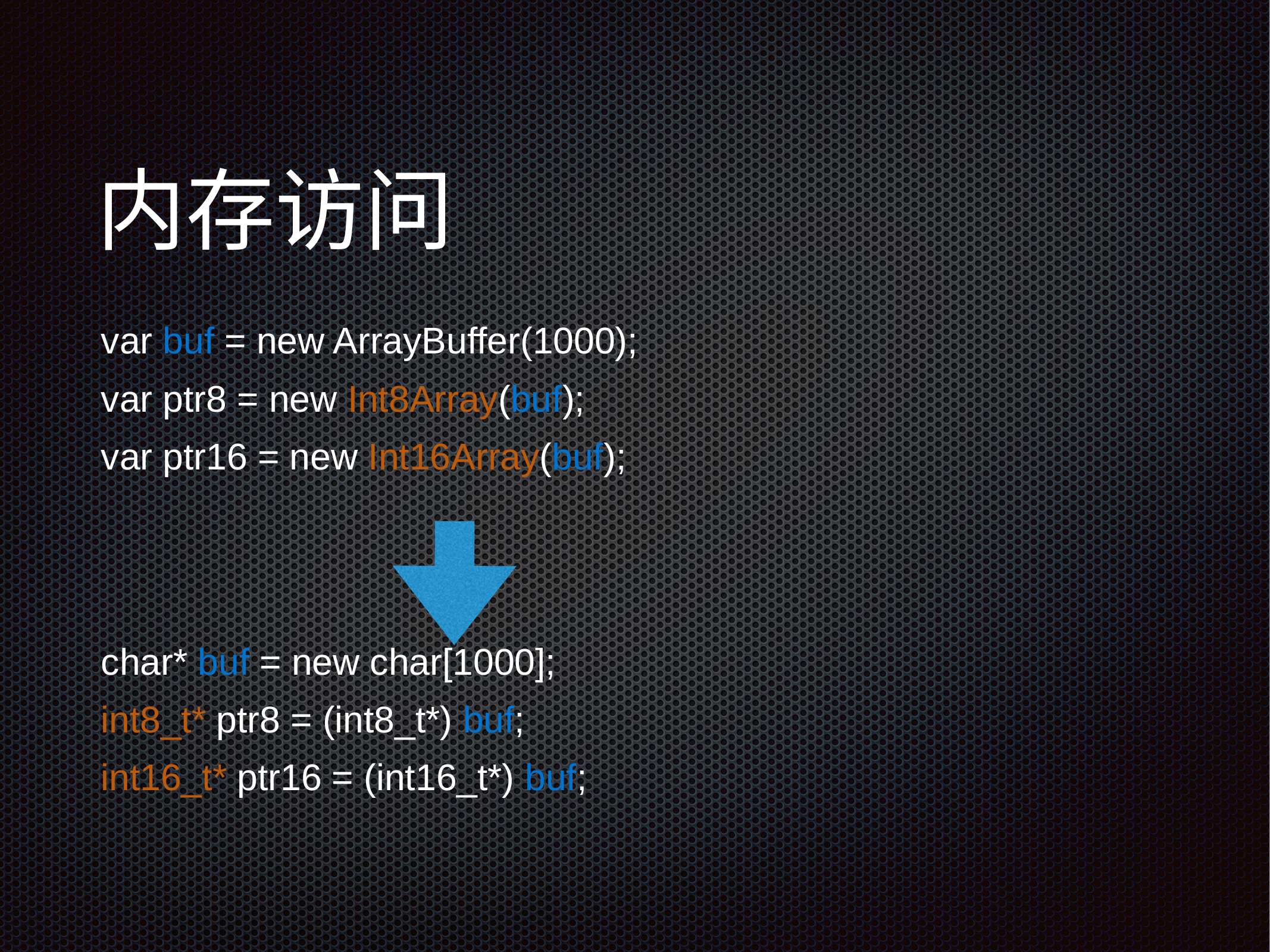

# 内存访问
var buf = new ArrayBuffer(1000);
var ptr8 = new Int8Array(buf);
var ptr16 = new Int16Array(buf);
char* buf = new char[1000];
int8_t* ptr8 = (int8_t*) buf;
int16_t* ptr16 = (int16_t*) buf;